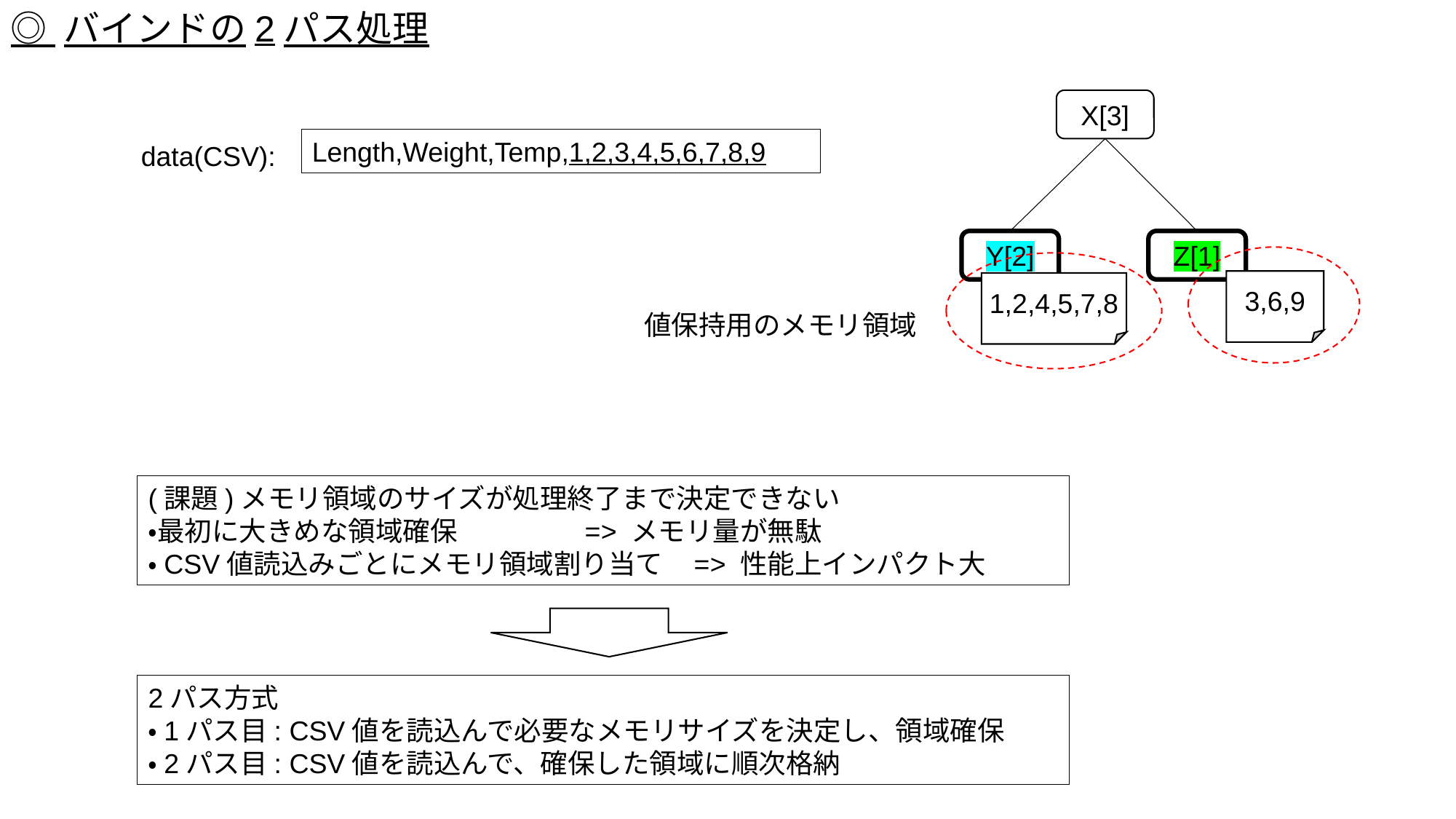

◎ バインドの2パス処理
X[3]
Length,Weight,Temp,1,2,3,4,5,6,7,8,9
data(CSV):
Y[2]
Z[1]

3,6,9
1,2,4,5,7,8
値保持用のメモリ領域
(課題)メモリ領域のサイズが処理終了まで決定できない
・最初に大きめな領域確保		=> メモリ量が無駄
・CSV値読込みごとにメモリ領域割り当て	=> 性能上インパクト大

2パス方式
・1パス目: CSV値を読込んで必要なメモリサイズを決定し、領域確保
・2パス目: CSV値を読込んで、確保した領域に順次格納